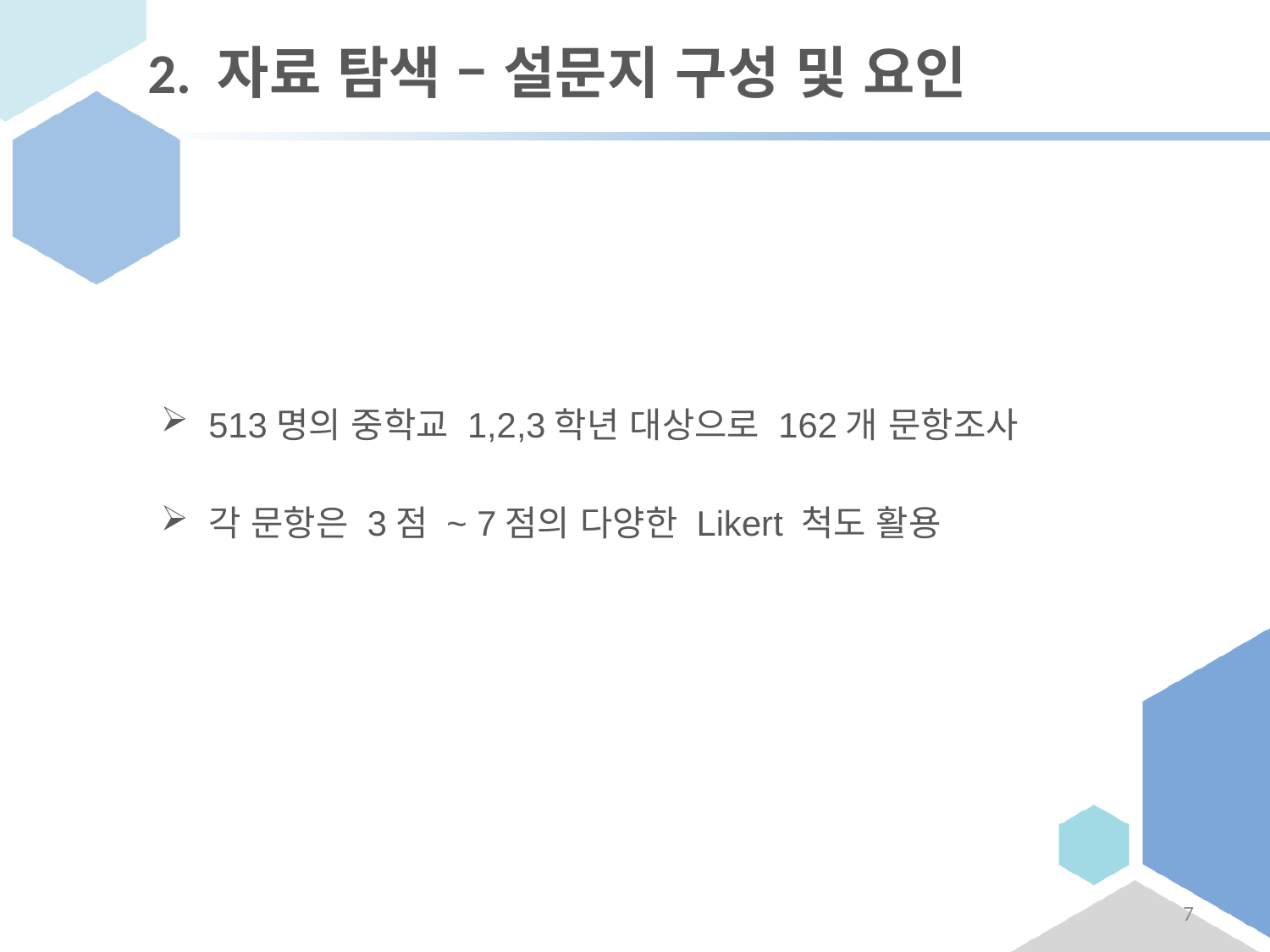

# 2. 자료 탐색 – 설문지 구성 및 요인
513명의 중학교 1,2,3학년 대상으로 162개 문항조사

각 문항은 3점 ~ 7점의 다양한 Likert 척도 활용
7